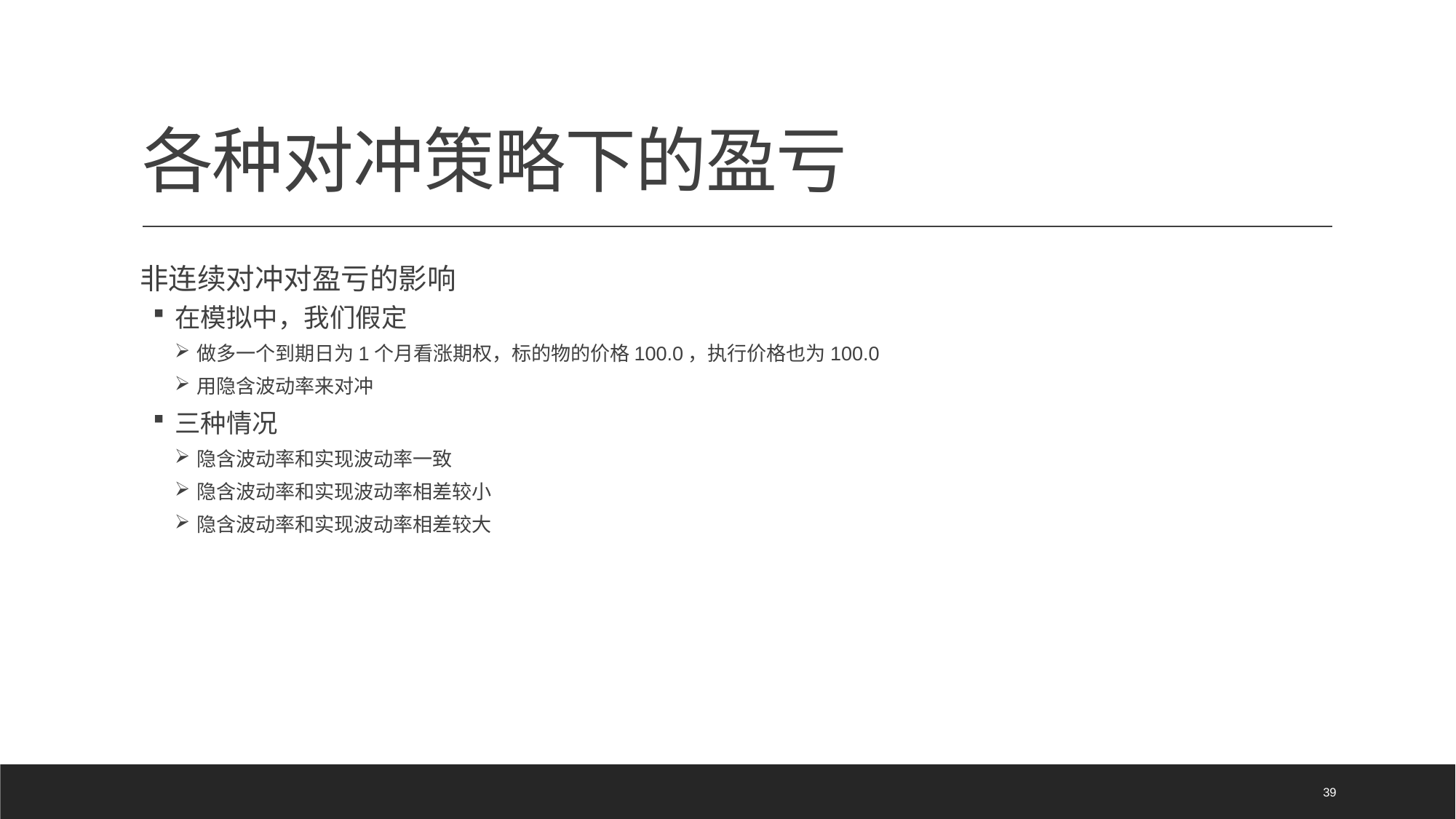

# 各种对冲策略下的盈亏
非连续对冲对盈亏的影响
在模拟中，我们假定
做多一个到期日为1个月看涨期权，标的物的价格100.0，执行价格也为100.0
用隐含波动率来对冲
三种情况
隐含波动率和实现波动率一致
隐含波动率和实现波动率相差较小
隐含波动率和实现波动率相差较大

39